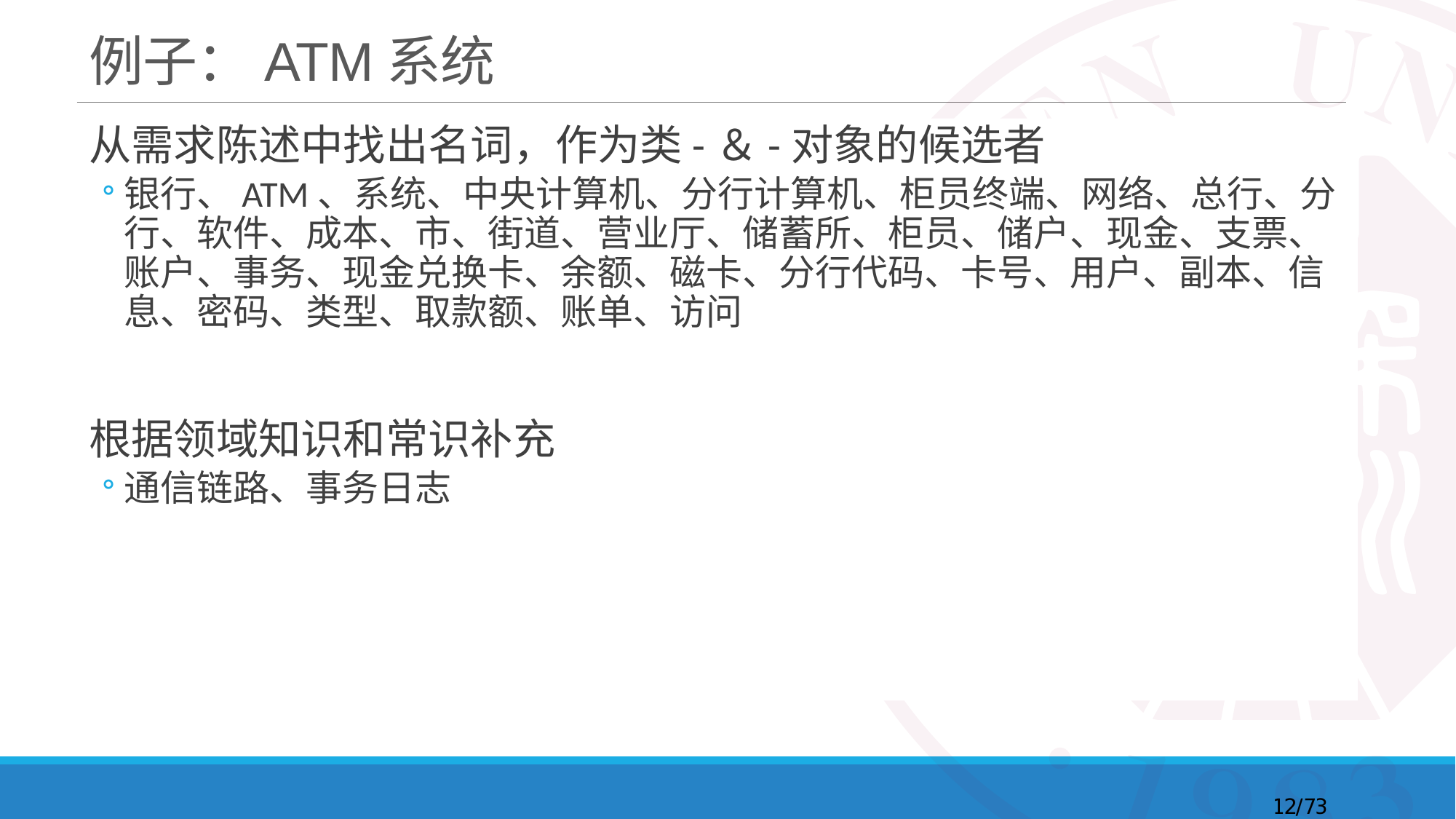

# 例子：ATM系统
从需求陈述中找出名词，作为类-＆-对象的候选者
银行、ATM、系统、中央计算机、分行计算机、柜员终端、网络、总行、分行、软件、成本、市、街道、营业厅、储蓄所、柜员、储户、现金、支票、账户、事务、现金兑换卡、余额、磁卡、分行代码、卡号、用户、副本、信息、密码、类型、取款额、账单、访问

根据领域知识和常识补充
通信链路、事务日志

12/73